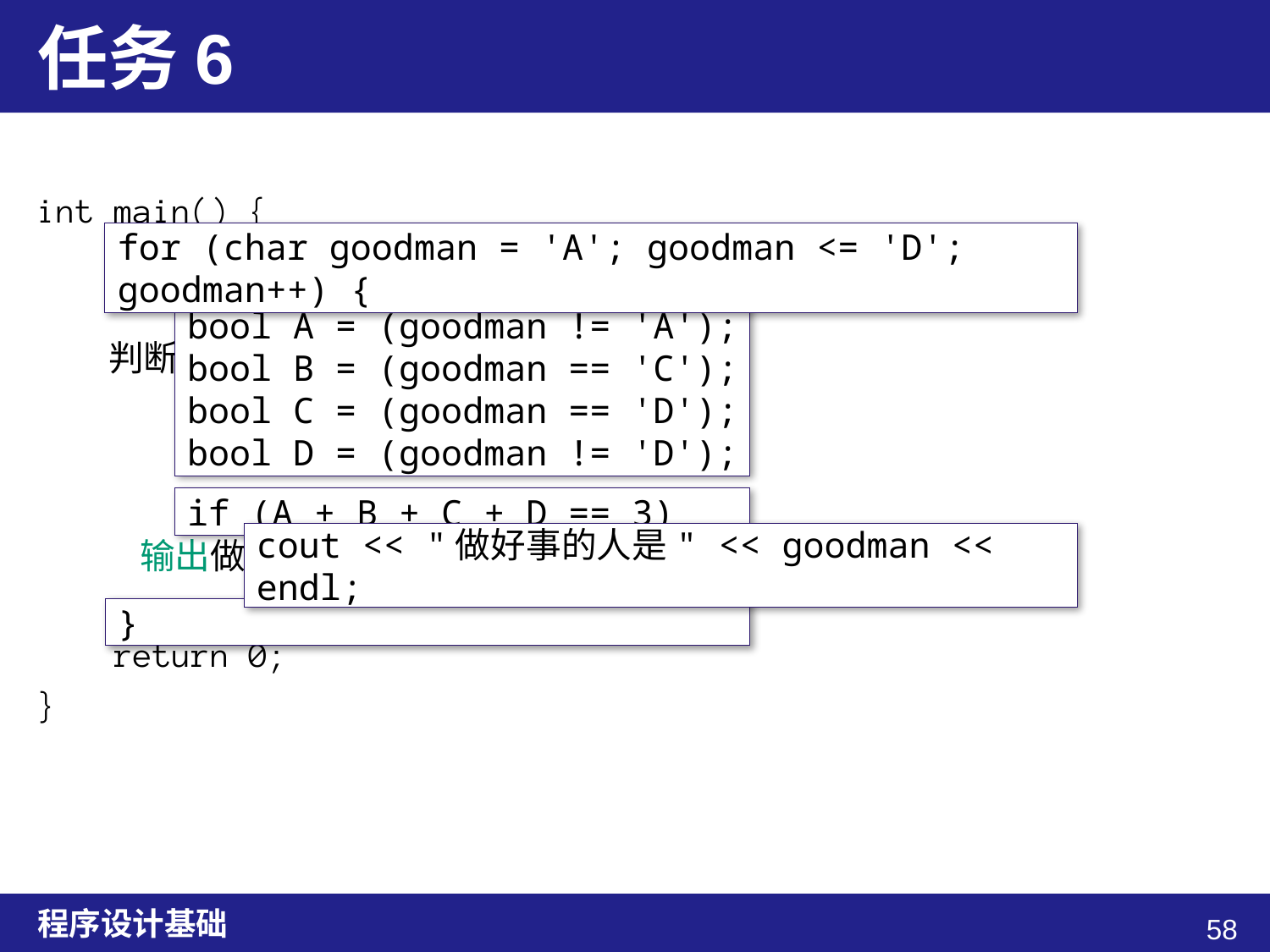

# 任务6

int main() {
　　枚举做好事的人

        判断四个人的话

　　　　如果有三句为真、一句为假
            输出做好事的人

    return 0;
}
for (char goodman = 'A'; goodman <= 'D'; goodman++) {
bool A = (goodman != 'A');
bool B = (goodman == 'C');
bool C = (goodman == 'D');
bool D = (goodman != 'D');
if (A + B + C + D == 3)
cout << "做好事的人是" << goodman << endl;
}